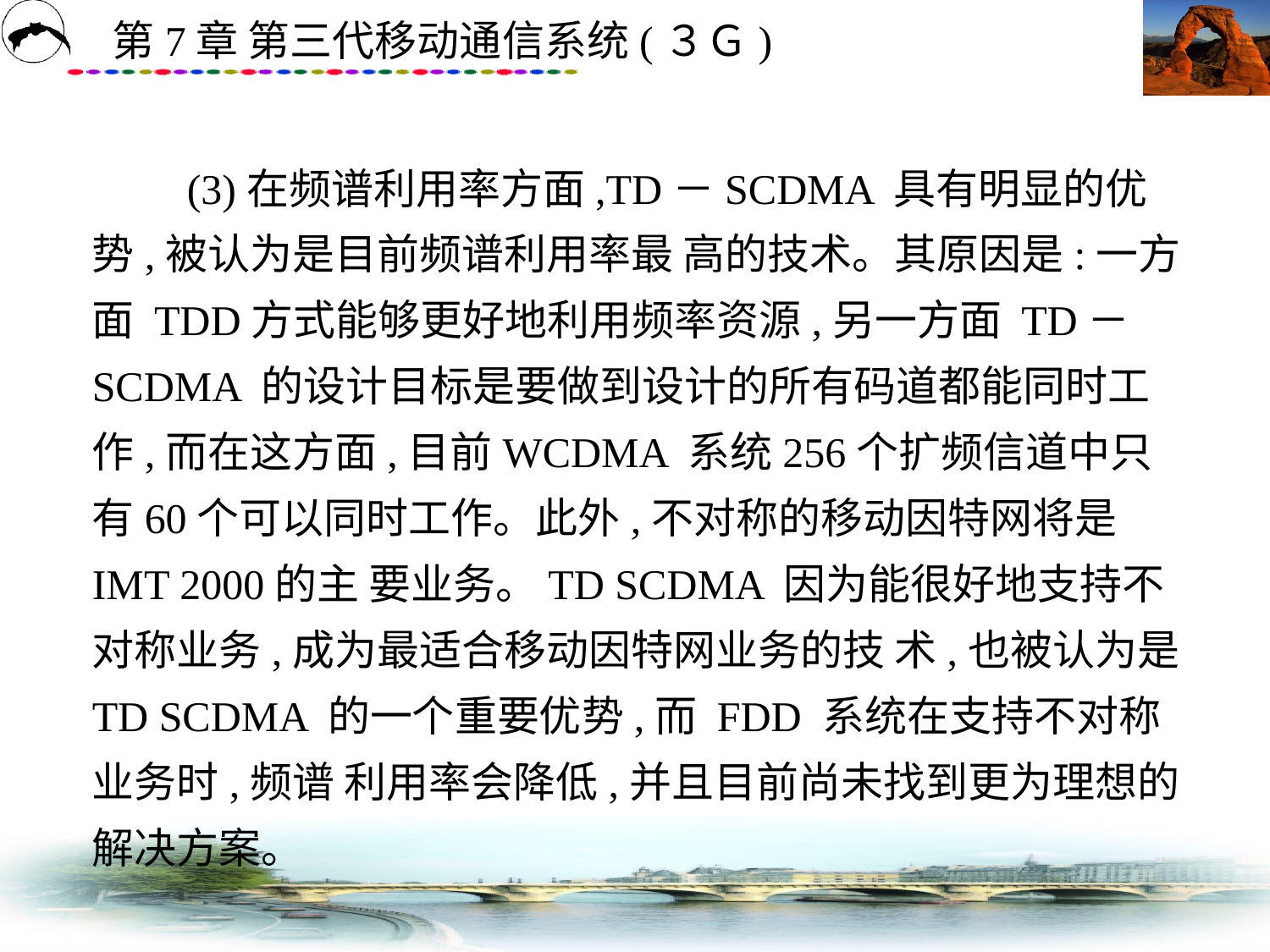

# (3)在频谱利用率方面,TD－SCDMA 具有明显的优势,被认为是目前频谱利用率最 高的技术。其原因是:一方面 TDD方式能够更好地利用频率资源,另一方面 TD－SCDMA 的设计目标是要做到设计的所有码道都能同时工作,而在这方面,目前WCDMA 系统256个扩频信道中只有60个可以同时工作。此外,不对称的移动因特网将是IMT 2000的主 要业务。TD SCDMA 因为能很好地支持不对称业务,成为最适合移动因特网业务的技 术,也被认为是 TD SCDMA 的一个重要优势,而 FDD 系统在支持不对称业务时,频谱 利用率会降低,并且目前尚未找到更为理想的解决方案。